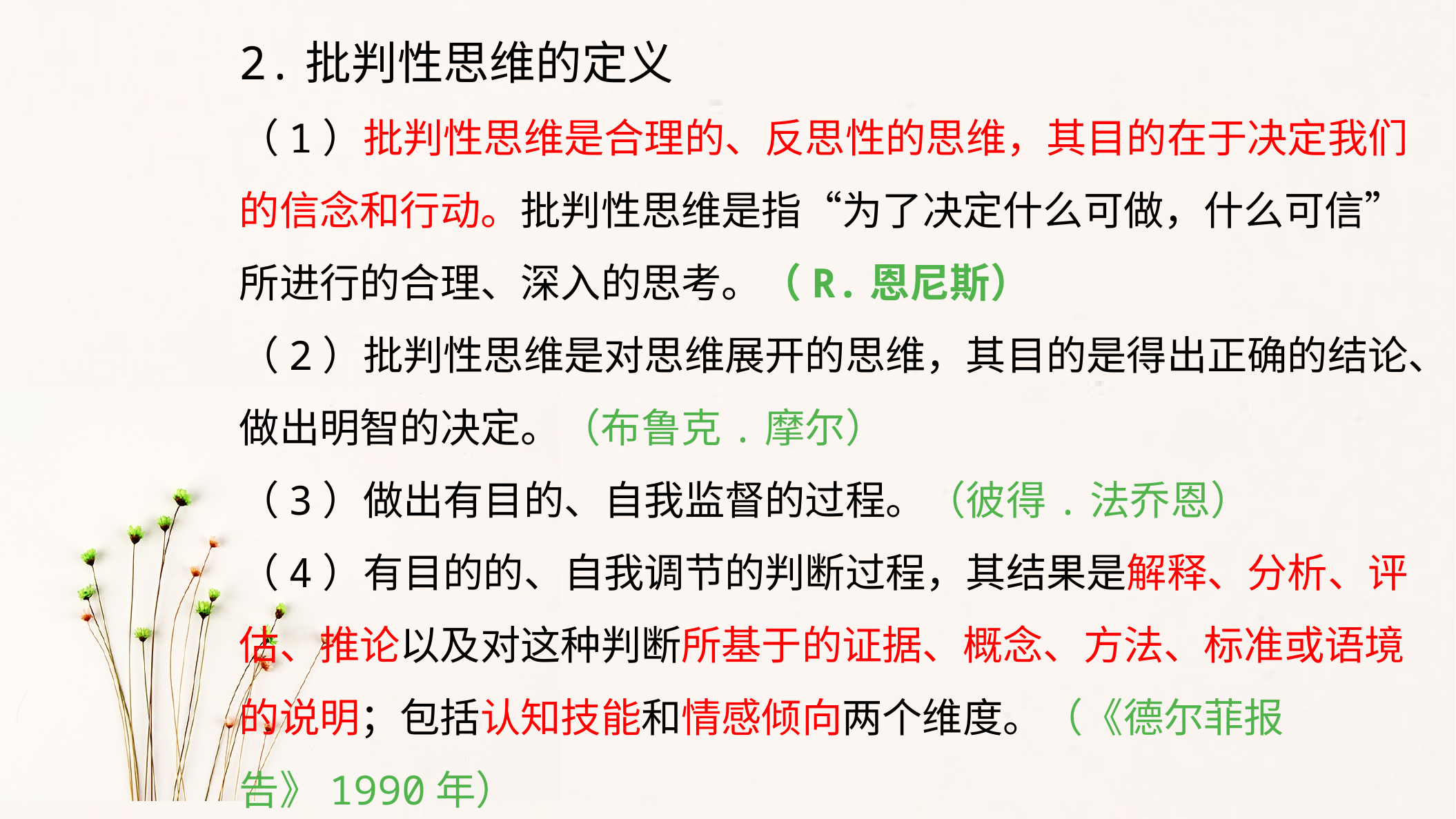

2.批判性思维的定义
（1）批判性思维是合理的、反思性的思维，其目的在于决定我们的信念和行动。批判性思维是指“为了决定什么可做，什么可信”所进行的合理、深入的思考。（R.恩尼斯）
（2）批判性思维是对思维展开的思维，其目的是得出正确的结论、做出明智的决定。（布鲁克.摩尔）
（3）做出有目的、自我监督的过程。（彼得.法乔恩）
（4）有目的的、自我调节的判断过程，其结果是解释、分析、评估、推论以及对这种判断所基于的证据、概念、方法、标准或语境的说明；包括认知技能和情感倾向两个维度。（《德尔菲报告》1990年）